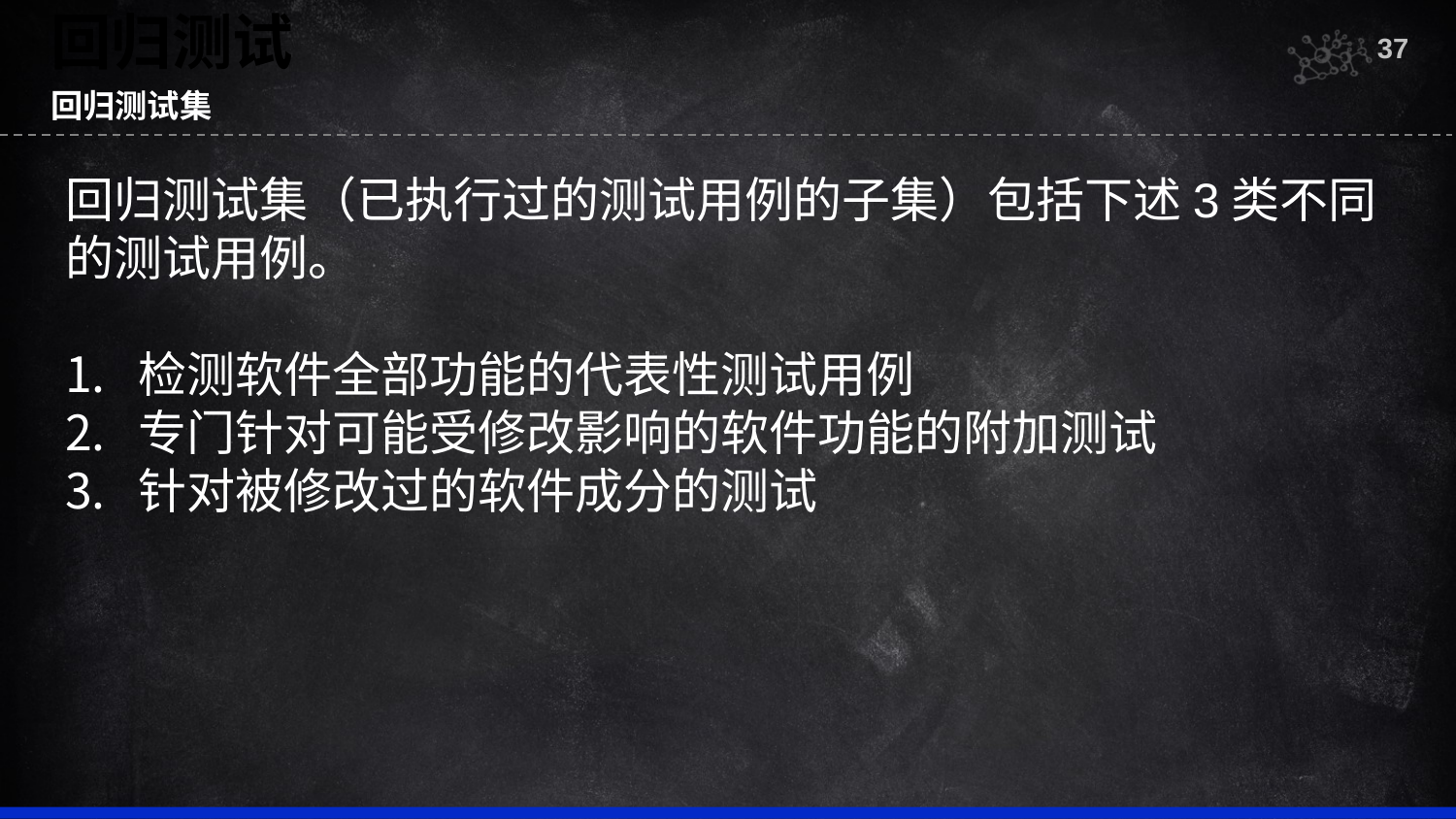

回归测试
37
回归测试集

回归测试集（已执行过的测试用例的子集）包括下述3类不同的测试用例。

检测软件全部功能的代表性测试用例
专门针对可能受修改影响的软件功能的附加测试
针对被修改过的软件成分的测试